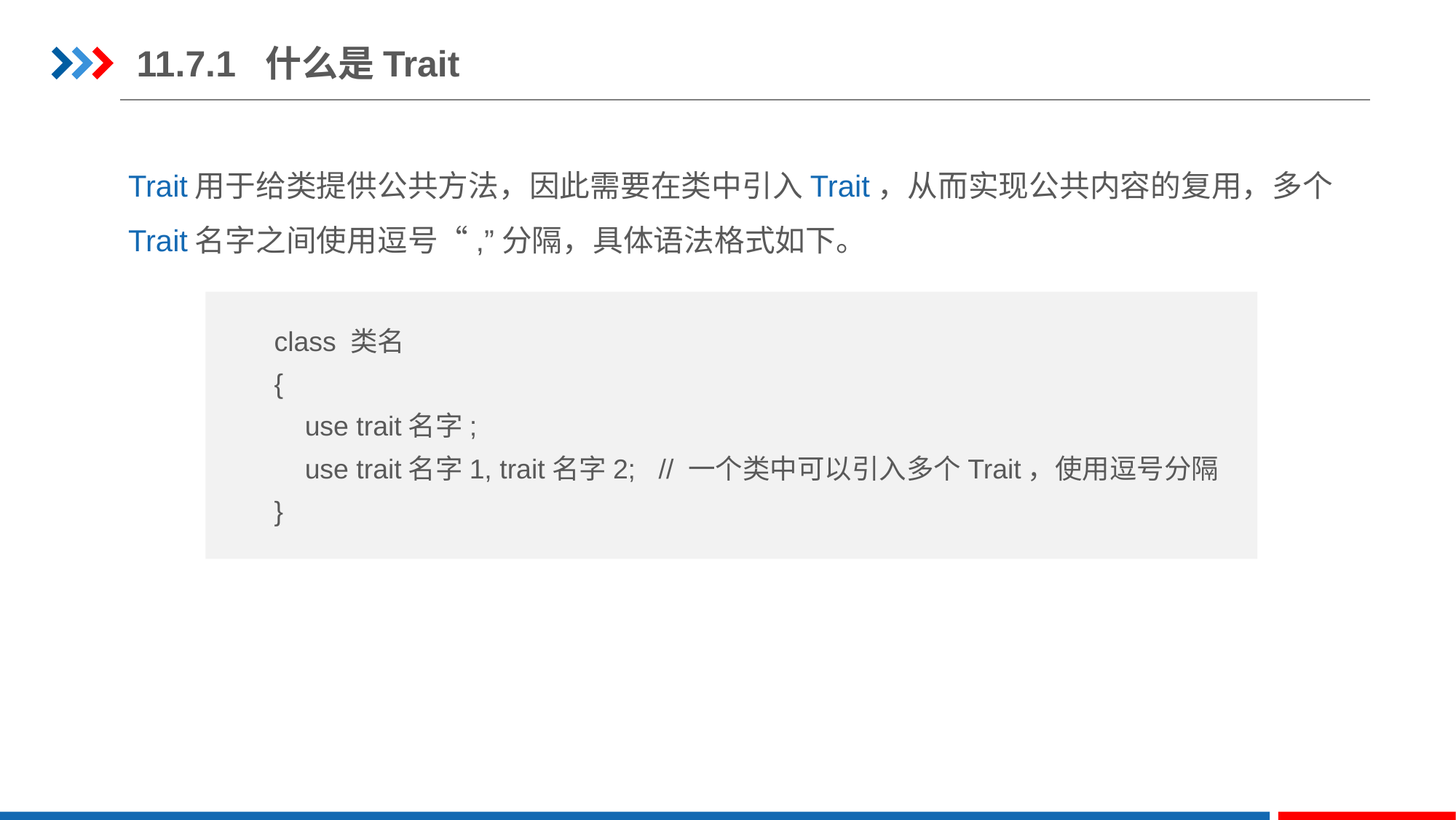

11.7.1  什么是Trait
Trait用于给类提供公共方法，因此需要在类中引入Trait，从而实现公共内容的复用，多个Trait名字之间使用逗号“,”分隔，具体语法格式如下。

class 类名
{
    use trait名字;
    use trait名字1, trait名字2;   // 一个类中可以引入多个Trait，使用逗号分隔
}